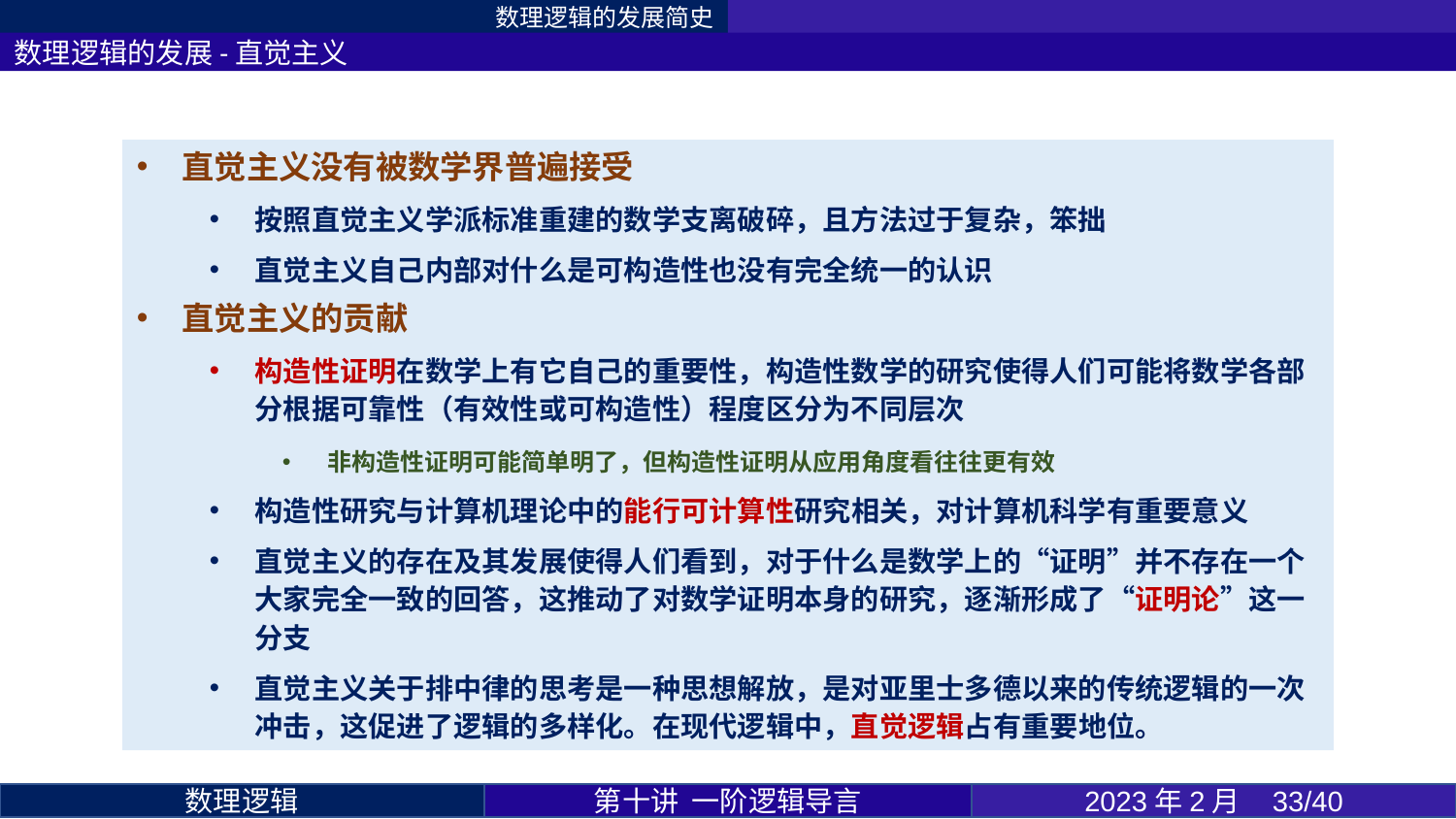

数理逻辑的发展简史
数理逻辑的发展-直觉主义
直觉主义没有被数学界普遍接受
按照直觉主义学派标准重建的数学支离破碎，且方法过于复杂，笨拙
直觉主义自己内部对什么是可构造性也没有完全统一的认识
直觉主义的贡献
构造性证明在数学上有它自己的重要性，构造性数学的研究使得人们可能将数学各部分根据可靠性（有效性或可构造性）程度区分为不同层次
非构造性证明可能简单明了，但构造性证明从应用角度看往往更有效
构造性研究与计算机理论中的能行可计算性研究相关，对计算机科学有重要意义
直觉主义的存在及其发展使得人们看到，对于什么是数学上的“证明”并不存在一个大家完全一致的回答，这推动了对数学证明本身的研究，逐渐形成了“证明论”这一分支
直觉主义关于排中律的思考是一种思想解放，是对亚里士多德以来的传统逻辑的一次冲击，这促进了逻辑的多样化。在现代逻辑中，直觉逻辑占有重要地位。
第十讲  一阶逻辑导言
2023年2月    33/40
数理逻辑